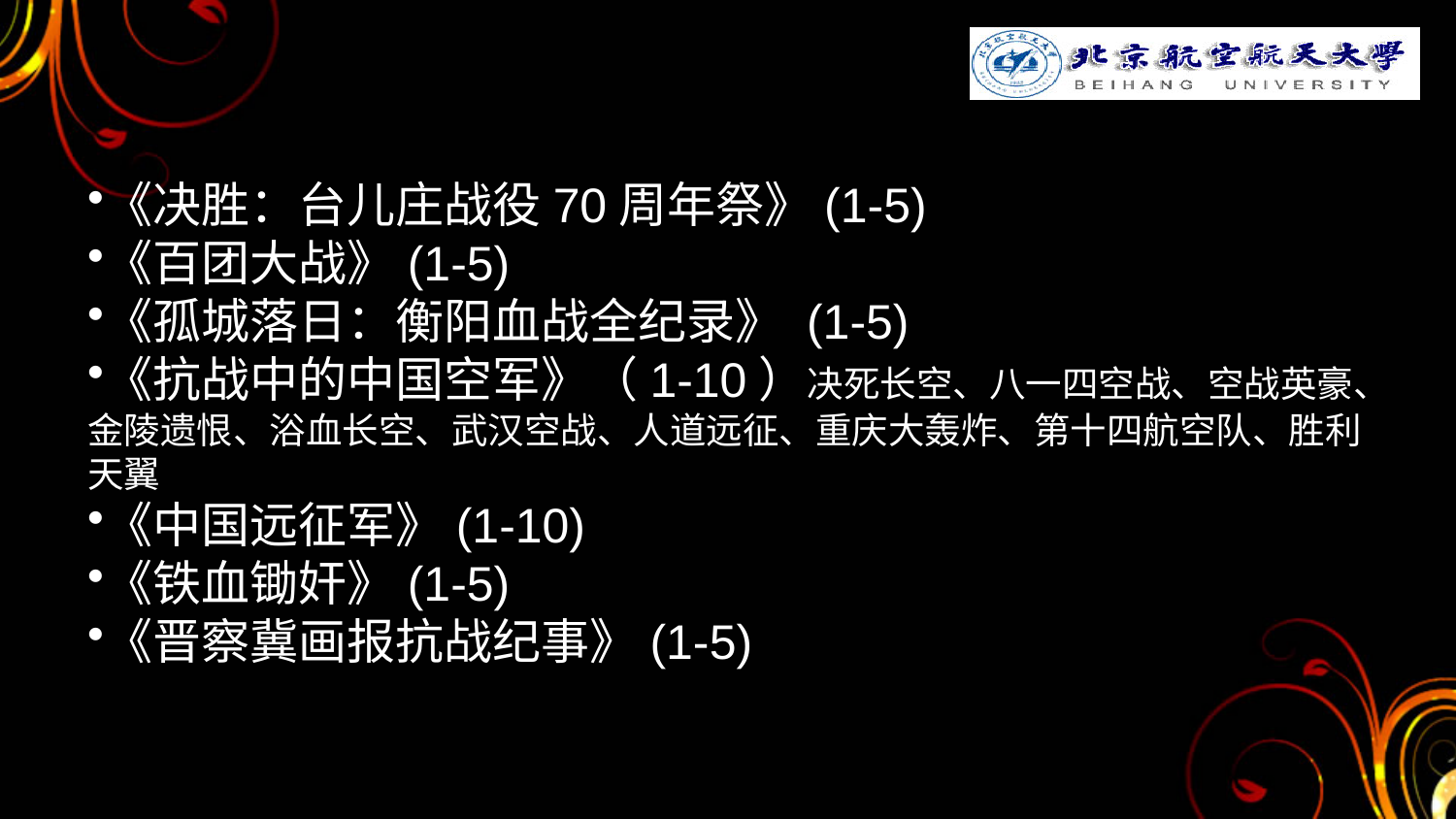

#
《决胜：台儿庄战役70周年祭》(1-5)
《百团大战》(1-5)
《孤城落日：衡阳血战全纪录》 (1-5)
《抗战中的中国空军》（1-10）决死长空、八一四空战、空战英豪、金陵遗恨、浴血长空、武汉空战、人道远征、重庆大轰炸、第十四航空队、胜利天翼
《中国远征军》(1-10)
《铁血锄奸》(1-5)
《晋察冀画报抗战纪事》(1-5)